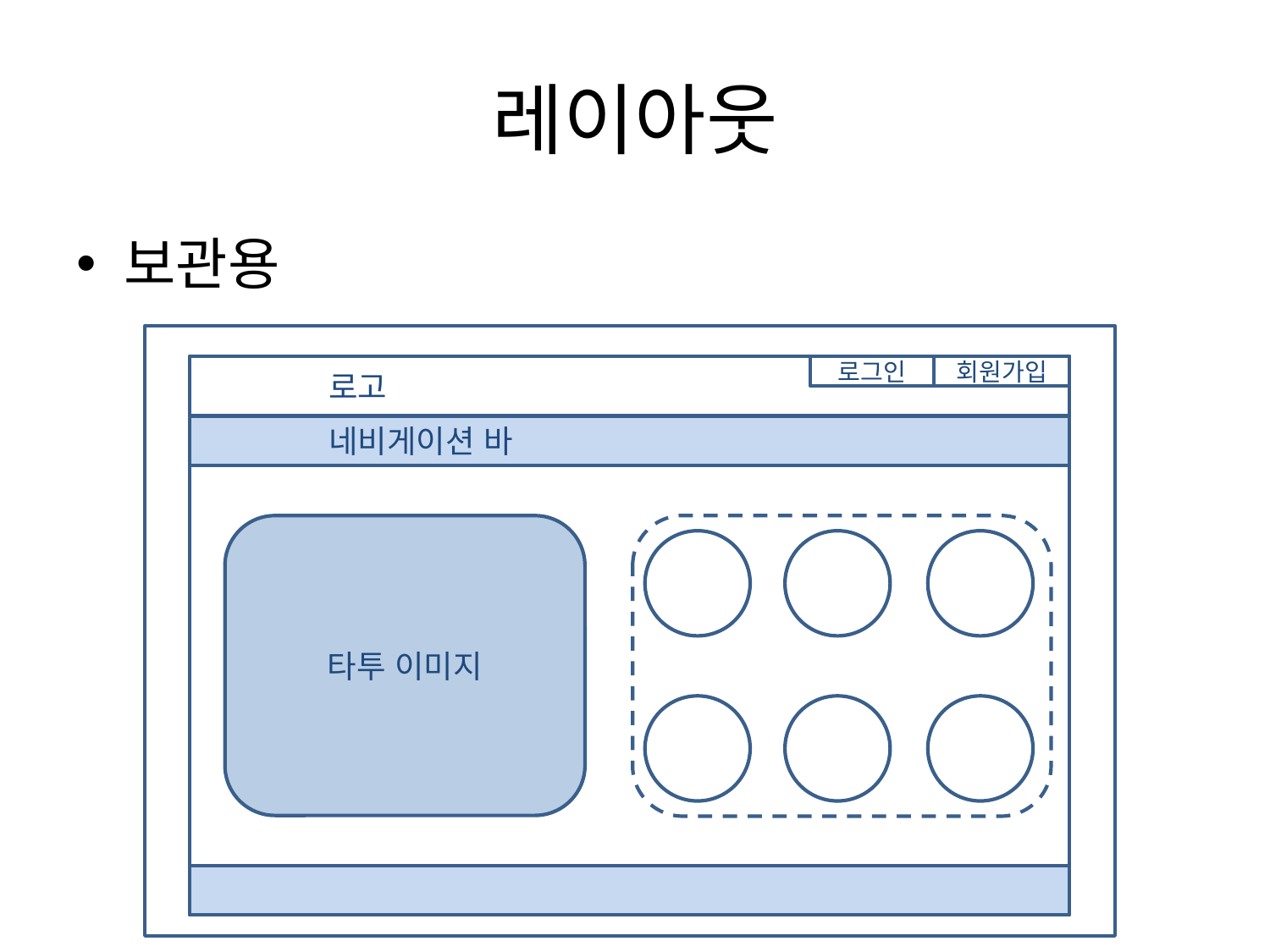

# 레이아웃
보관용

	로고
로그인
회원가입
	네비게이션 바

타투 이미지